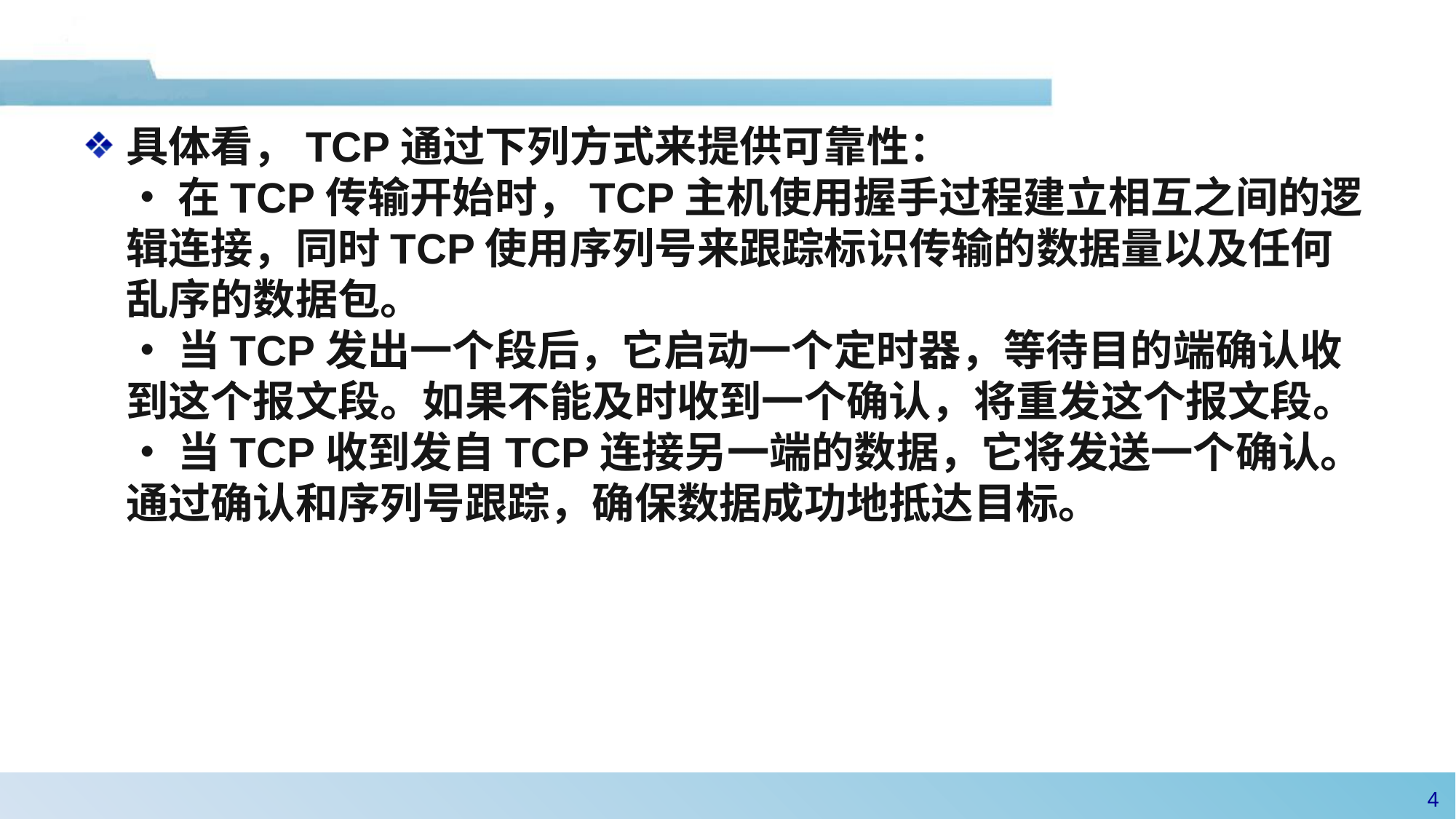

具体看，TCP通过下列方式来提供可靠性：
• 在TCP传输开始时，TCP主机使用握手过程建立相互之间的逻辑连接，同时TCP使用序列号来跟踪标识传输的数据量以及任何乱序的数据包。
• 当TCP发出一个段后，它启动一个定时器，等待目的端确认收到这个报文段。如果不能及时收到一个确认，将重发这个报文段。
• 当TCP收到发自TCP连接另一端的数据，它将发送一个确认。通过确认和序列号跟踪，确保数据成功地抵达目标。
4